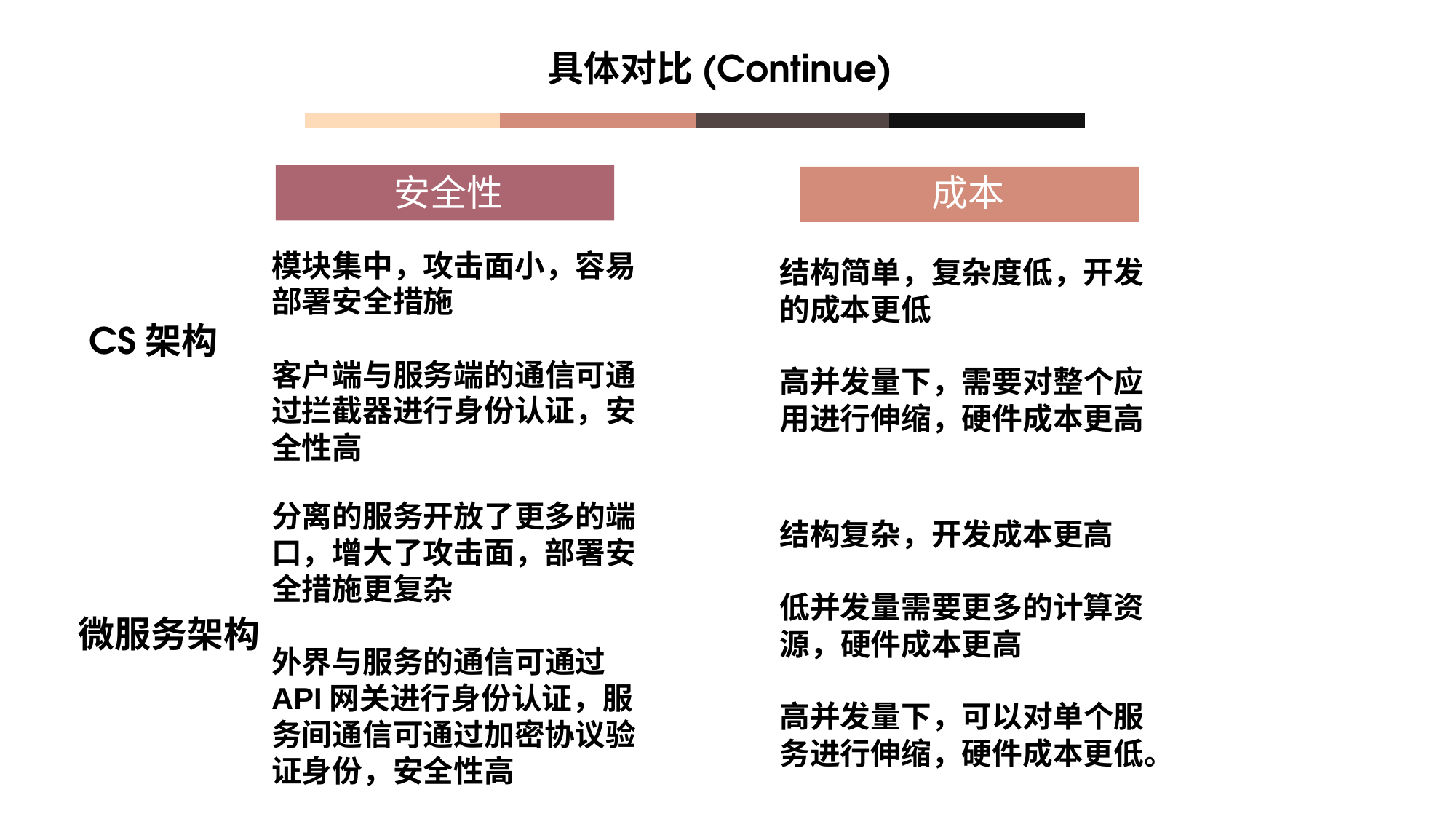

具体对比(Continue)

安全性
成本

模块集中，攻击面小，容易部署安全措施

客户端与服务端的通信可通过拦截器进行身份认证，安全性高
结构简单，复杂度低，开发的成本更低

高并发量下，需要对整个应用进行伸缩，硬件成本更高
CS架构
分离的服务开放了更多的端口，增大了攻击面，部署安全措施更复杂

外界与服务的通信可通过API网关进行身份认证，服务间通信可通过加密协议验证身份，安全性高
结构复杂，开发成本更高

低并发量需要更多的计算资源，硬件成本更高

高并发量下，可以对单个服务进行伸缩，硬件成本更低。
微服务架构